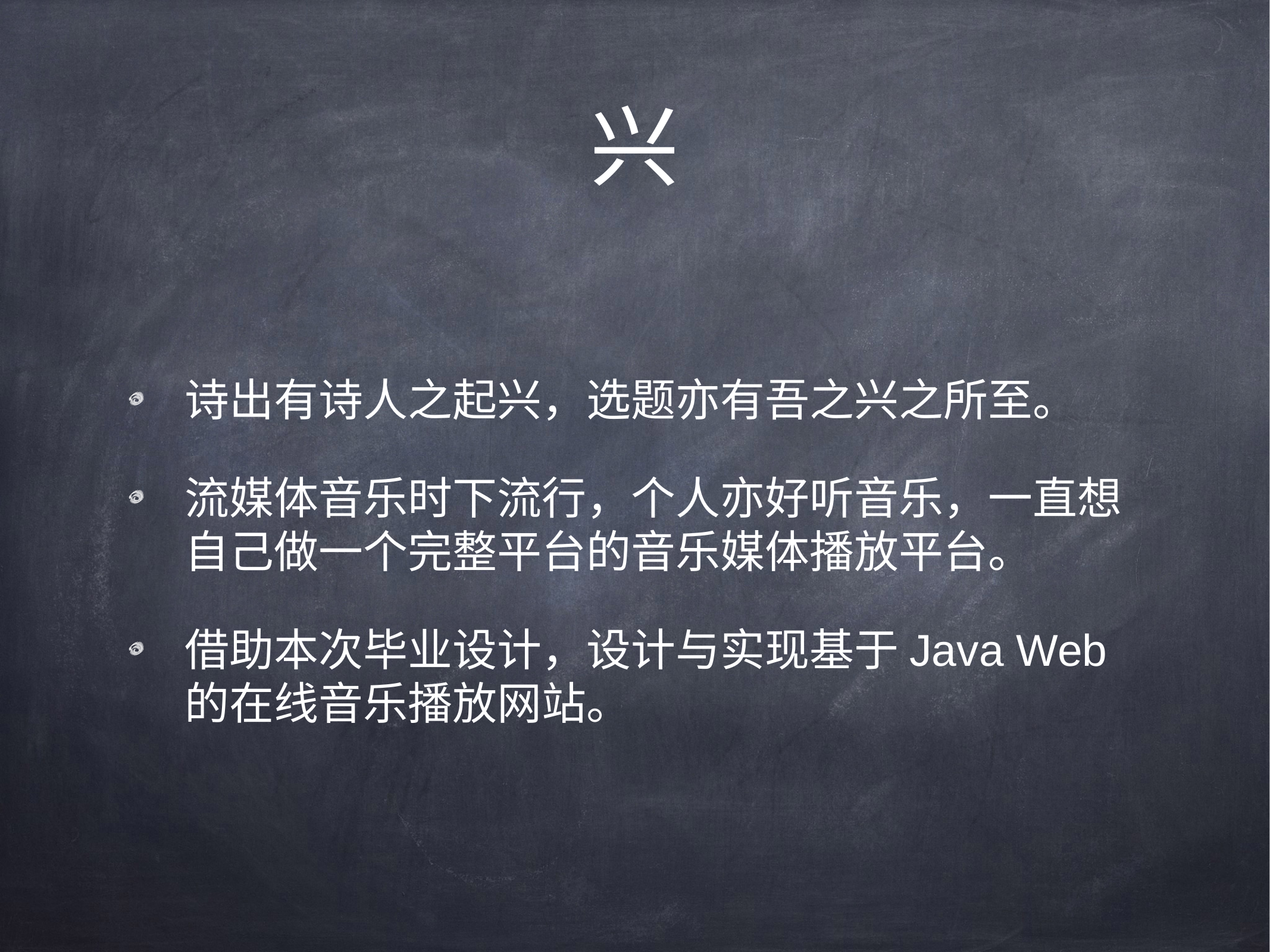

# 兴
诗出有诗人之起兴，选题亦有吾之兴之所至。
流媒体音乐时下流行，个人亦好听音乐，一直想自己做一个完整平台的音乐媒体播放平台。
借助本次毕业设计，设计与实现基于Java Web的在线音乐播放网站。